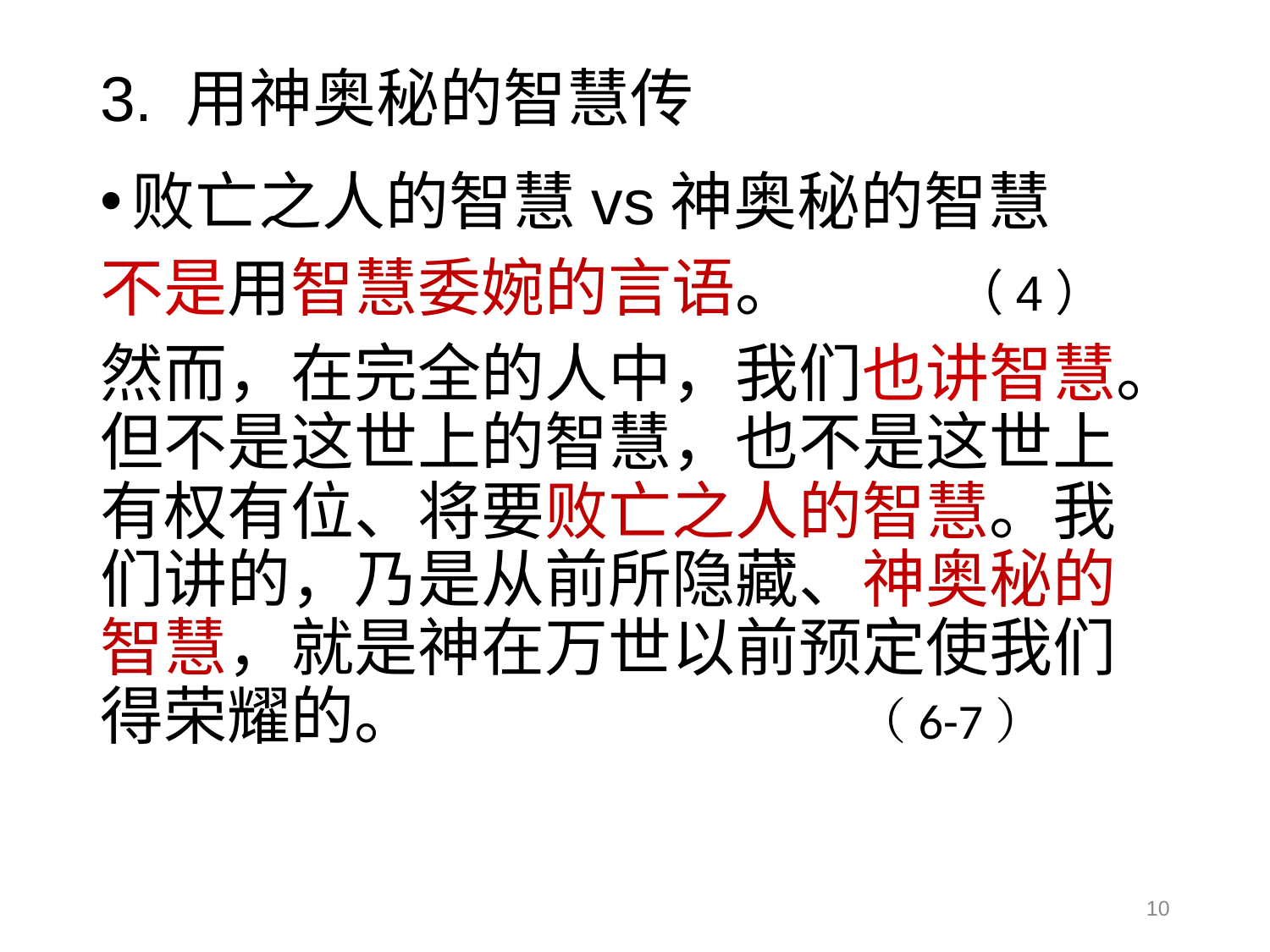

# 3. 用神奥秘的智慧传
败亡之人的智慧vs神奥秘的智慧
不是用智慧委婉的言语。           （4）
然而，在完全的人中，我们也讲智慧。但不是这世上的智慧，也不是这世上有权有位、将要败亡之人的智慧。我们讲的，乃是从前所隐藏、神奥秘的智慧，就是神在万世以前预定使我们得荣耀的。                               （6-7）
10